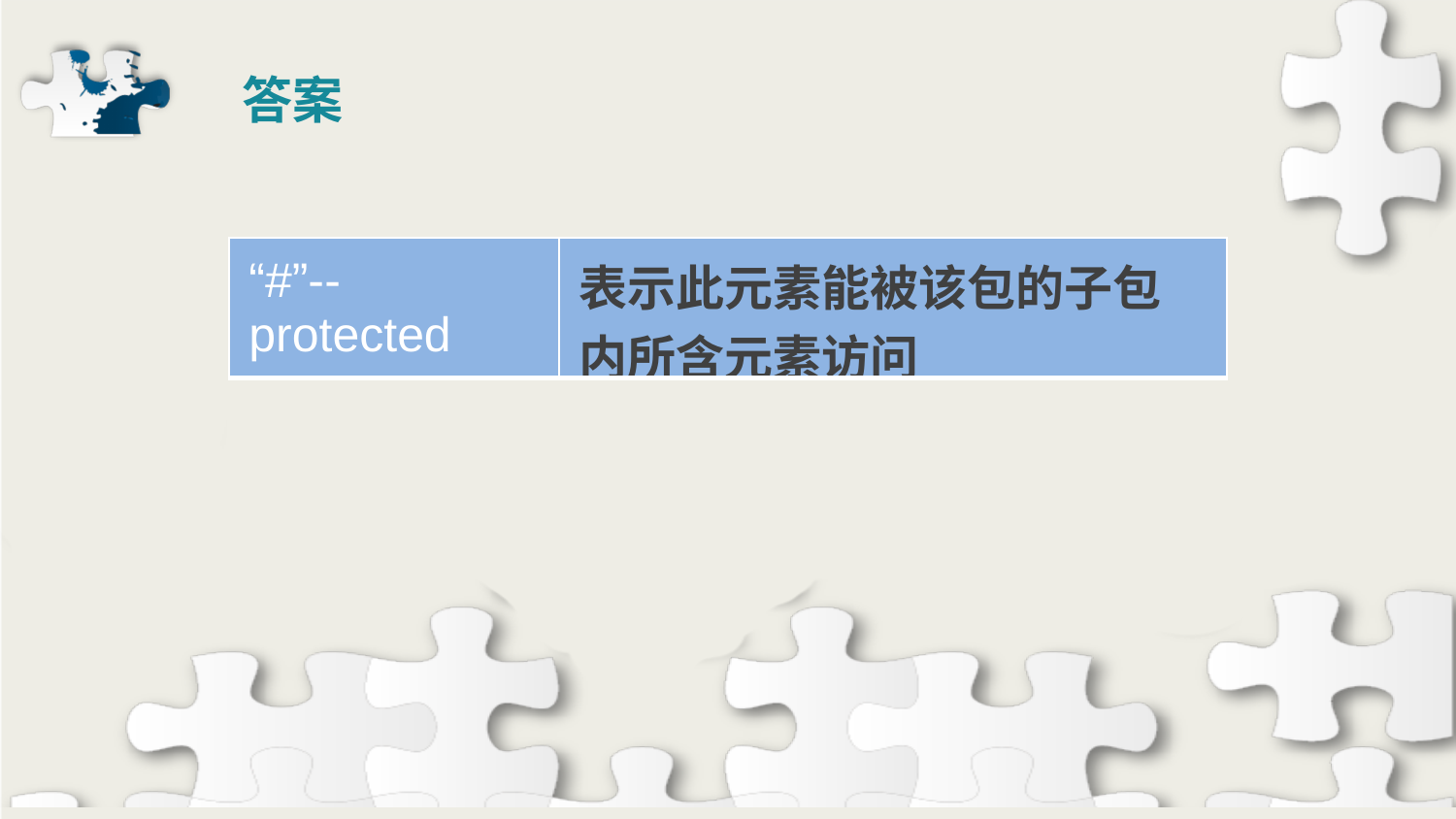

答案
| “#”--protected | 表示此元素能被该包的子包内所含元素访问 |
| --- | --- |